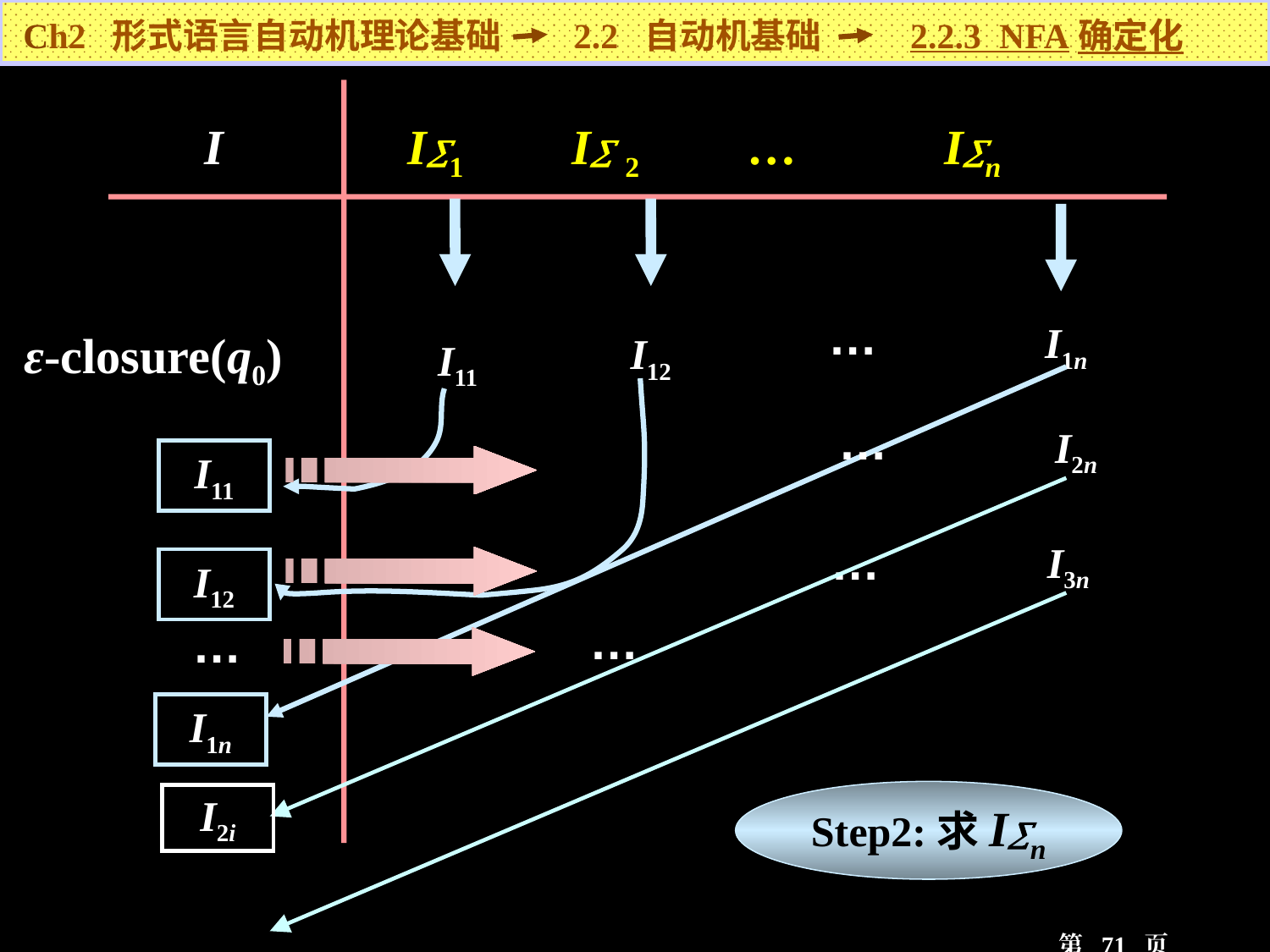

Ch2  形式语言自动机理论基础        2.2  自动机基础          2.2.3  NFA确定化

I
       I∑1               I∑ 2               …            I∑n

  ε-closure(q0)

…
I1n
I12
I11

…
I1n

I12

I11
…
I2n

I2i
…
I3n

…

Step2:求I∑n